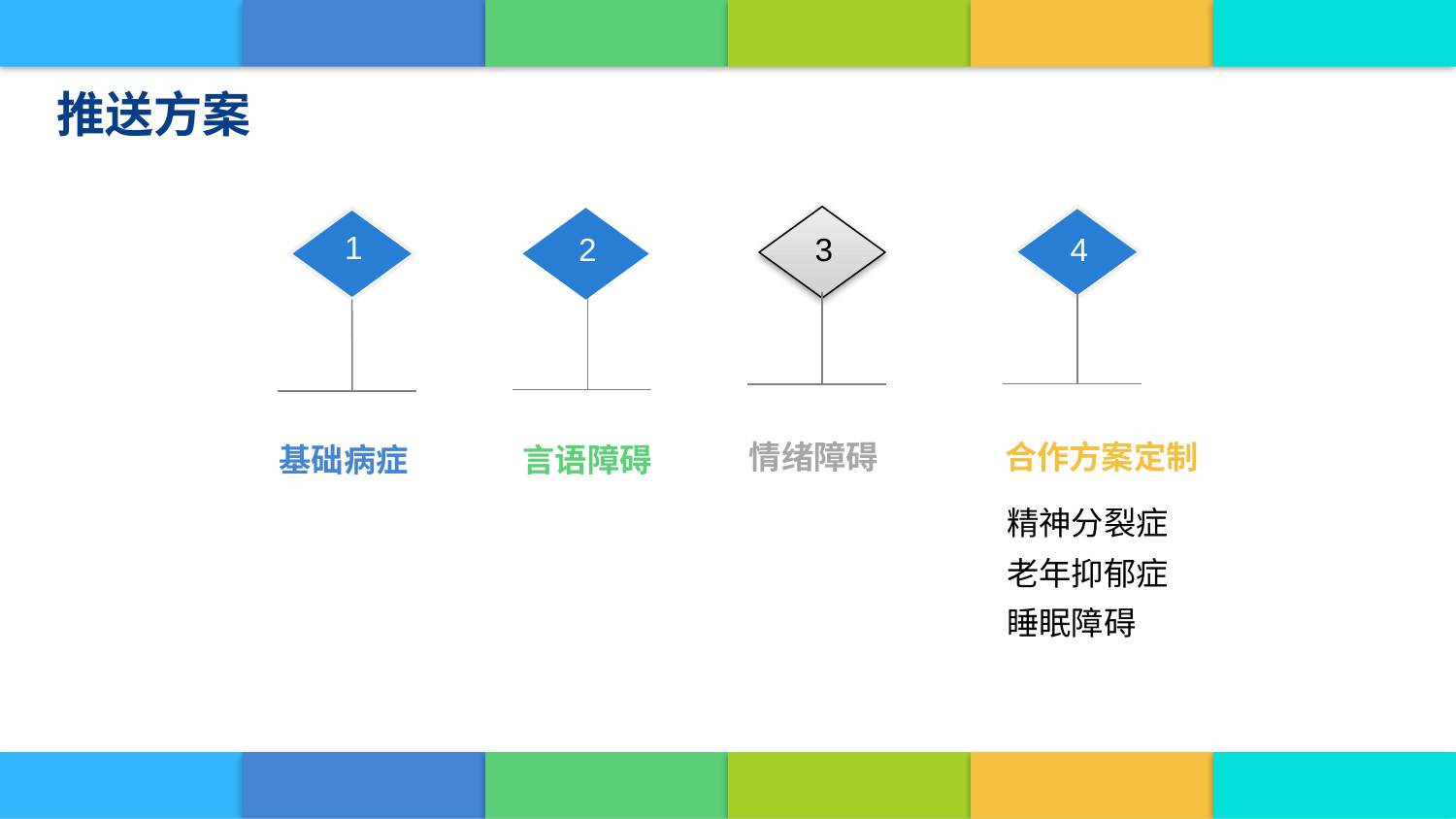

推送方案

1
4
3
2
合作方案定制
情绪障碍
基础病症
言语障碍
精神分裂症
老年抑郁症
睡眠障碍